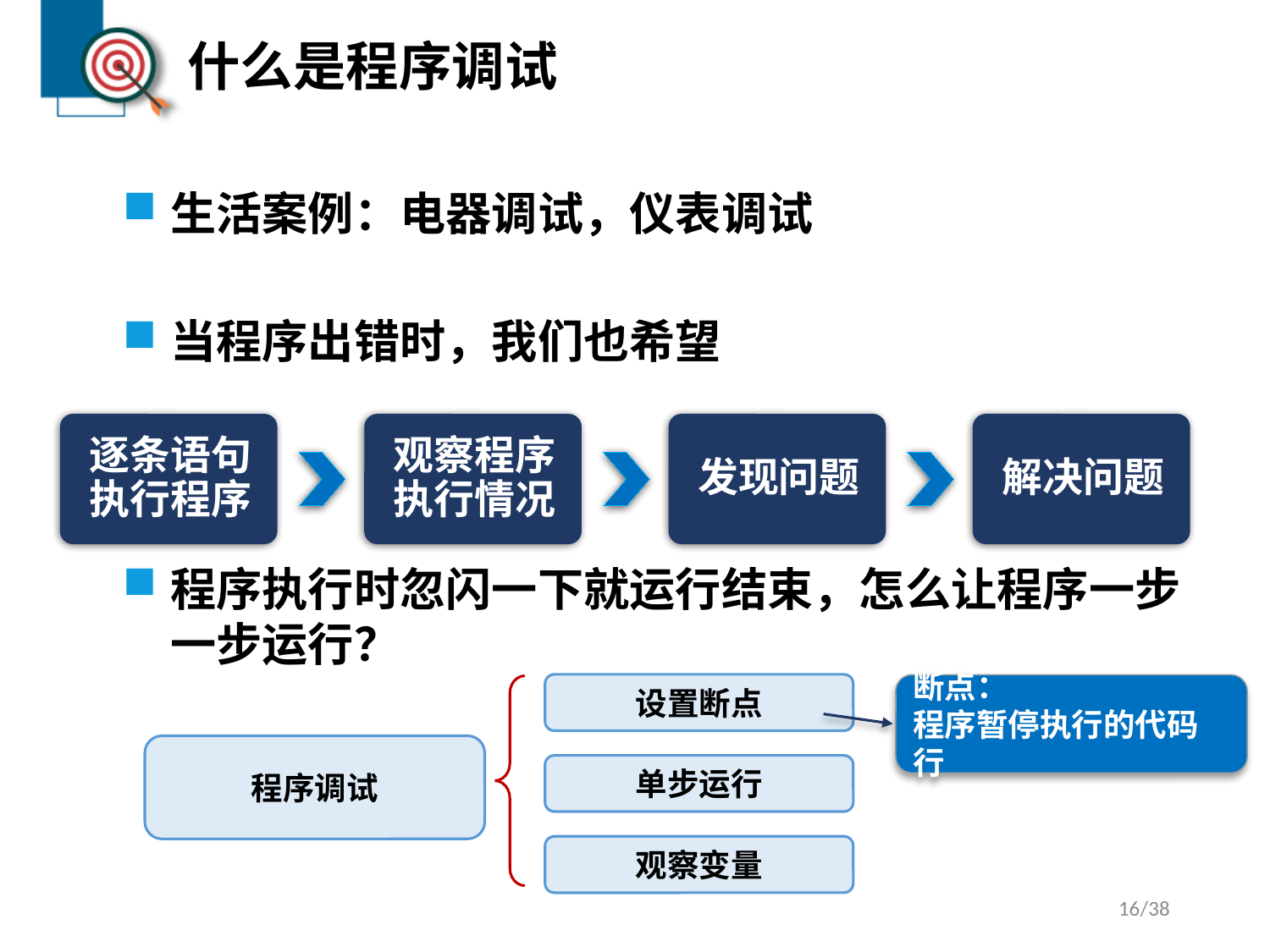

# 什么是程序调试
生活案例：电器调试，仪表调试

当程序出错时，我们也希望

程序执行时忽闪一下就运行结束，怎么让程序一步一步运行？
逐条语句执行程序

观察程序执行情况

发现问题

解决问题
设置断点

单步运行
观察变量
断点：
程序暂停执行的代码行

程序调试
16/38